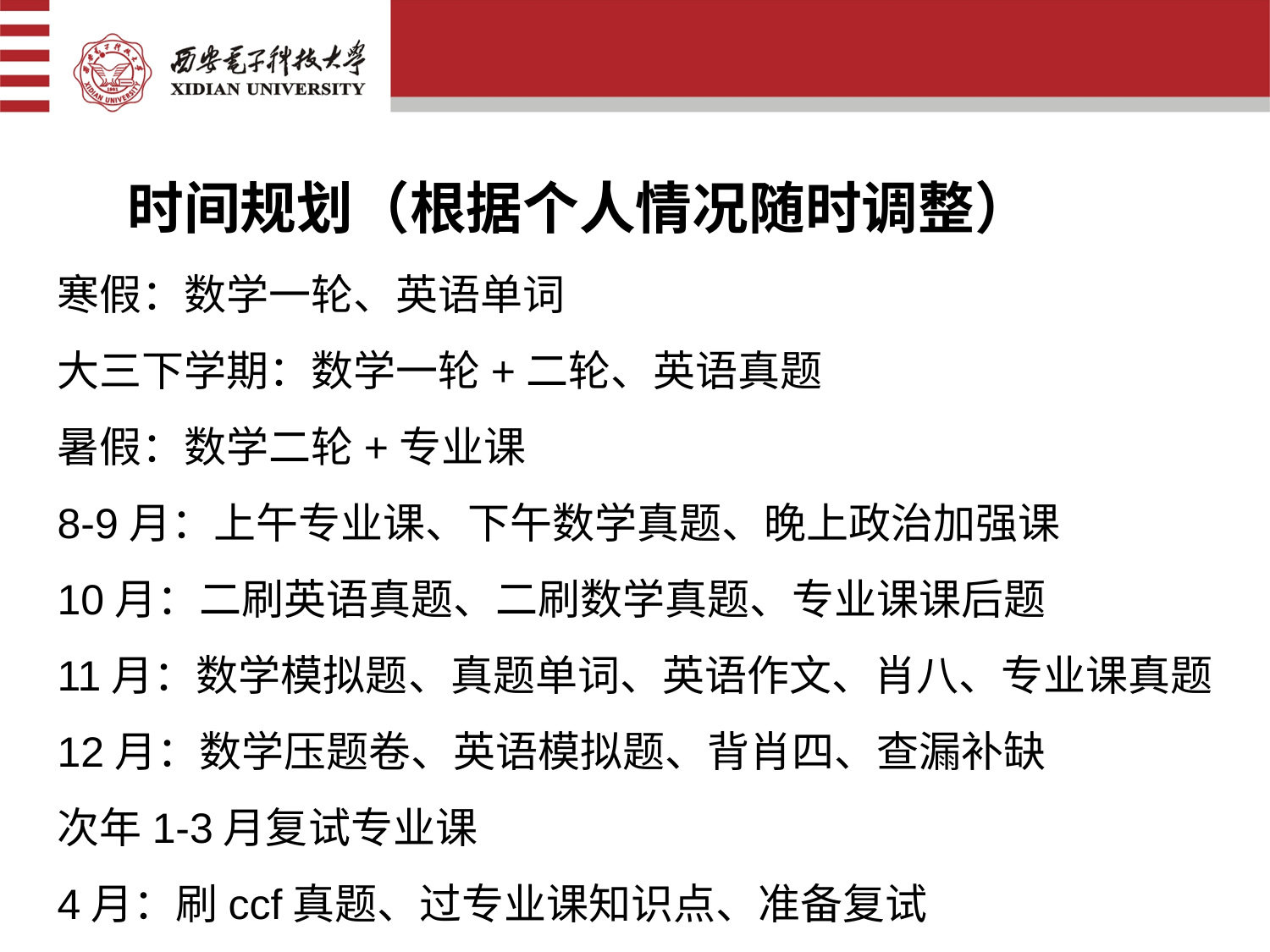

时间规划（根据个人情况随时调整）
寒假：数学一轮、英语单词
大三下学期：数学一轮+二轮、英语真题
暑假：数学二轮+专业课
8-9月：上午专业课、下午数学真题、晚上政治加强课
10月：二刷英语真题、二刷数学真题、专业课课后题
11月：数学模拟题、真题单词、英语作文、肖八、专业课真题
12月：数学压题卷、英语模拟题、背肖四、查漏补缺
次年1-3月复试专业课
4月：刷ccf真题、过专业课知识点、准备复试